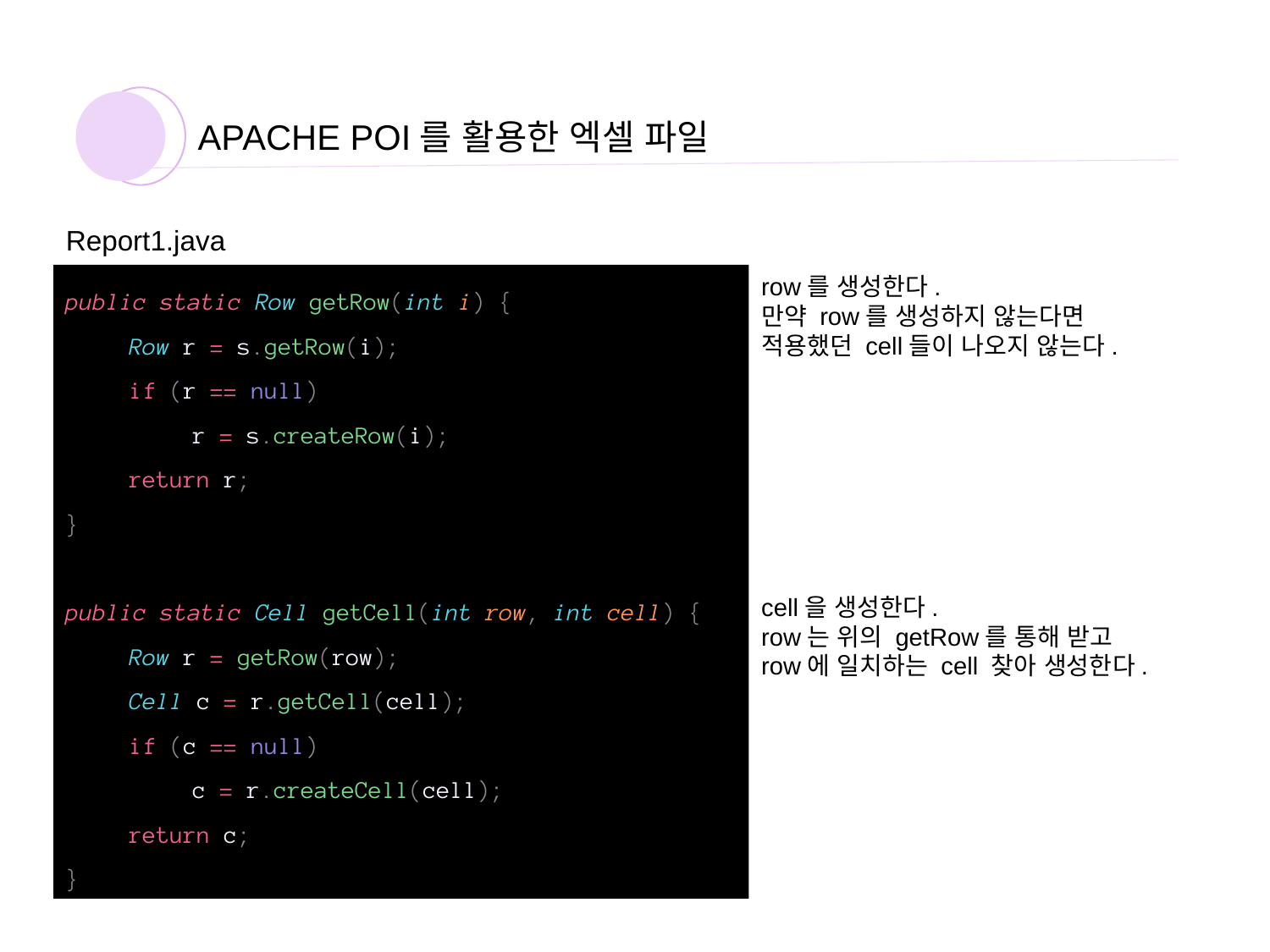

APACHE POI를 활용한 엑셀 파일
Report1.java
public static Row getRow(int i) {
Row r = s.getRow(i);
if (r == null)
r = s.createRow(i);
return r;
}
public static Cell getCell(int row, int cell) {
Row r = getRow(row);
Cell c = r.getCell(cell);
if (c == null)
c = r.createCell(cell);
return c;
}
row를 생성한다.
만약 row를 생성하지 않는다면 적용했던 cell들이 나오지 않는다.
cell을 생성한다.
row는 위의 getRow를 통해 받고
row에 일치하는 cell 찾아 생성한다.